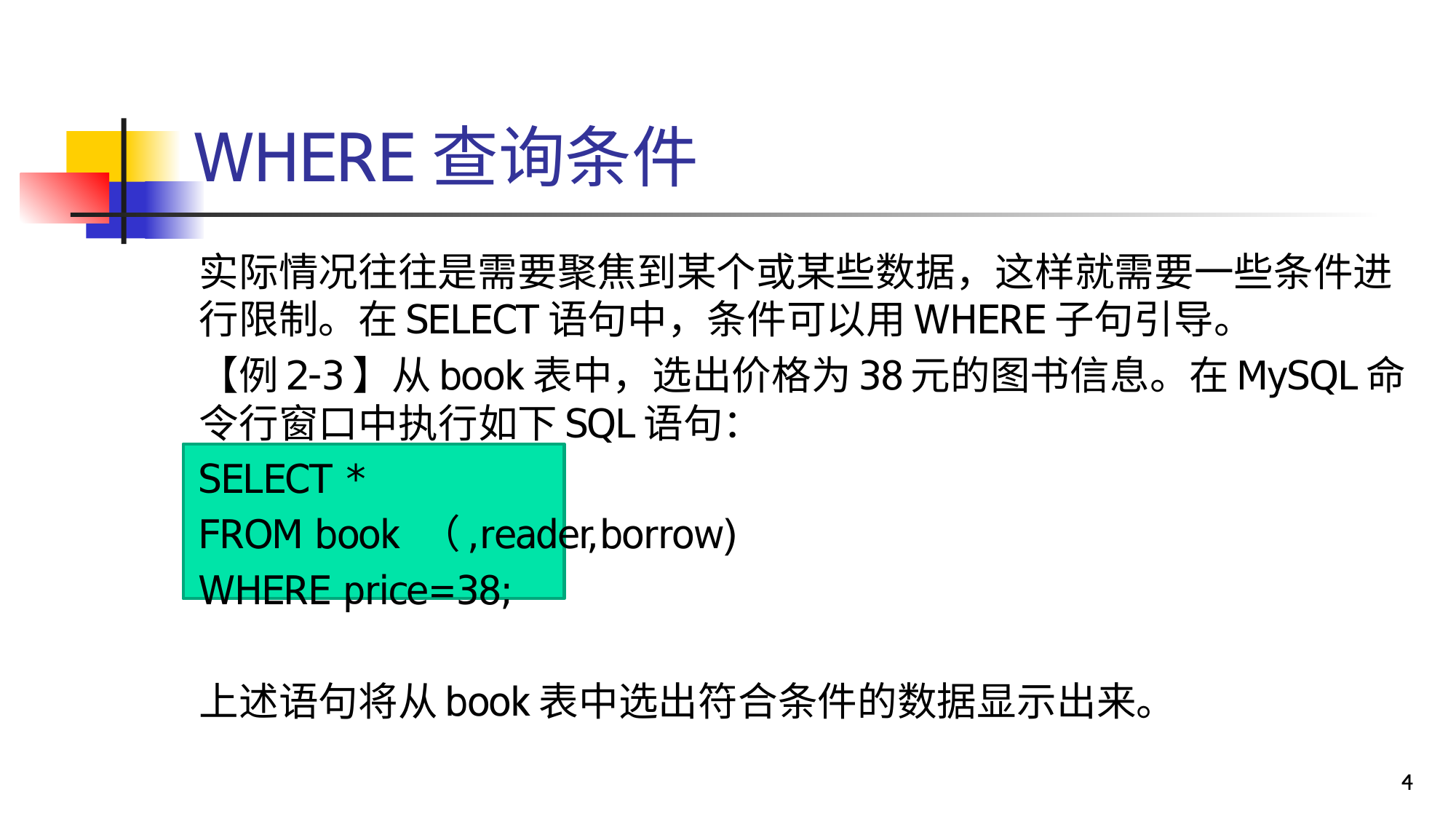

# WHERE查询条件
实际情况往往是需要聚焦到某个或某些数据，这样就需要一些条件进行限制。在SELECT语句中，条件可以用WHERE子句引导。
【例2-3】从book表中，选出价格为38元的图书信息。在MySQL命令行窗口中执行如下SQL语句：
SELECT *
FROM book （,reader,borrow)
WHERE price=38;

上述语句将从book表中选出符合条件的数据显示出来。

4